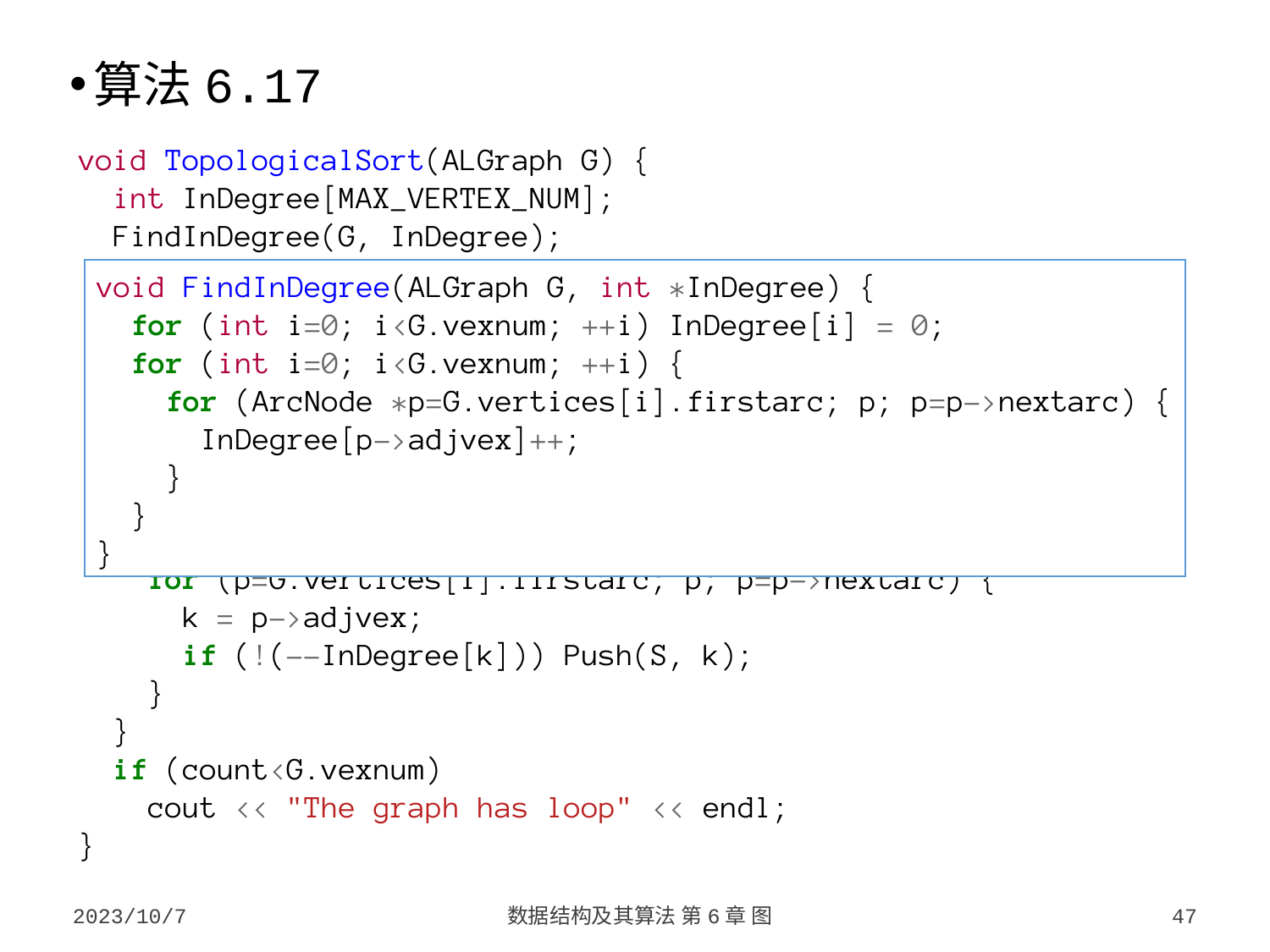

算法6.17
void TopologicalSort(ALGraph G) {
  int InDegree[MAX_VERTEX_NUM];
  FindInDegree(G, InDegree);
  Stack S; InitStack(S);
  for (int i=0; i<G.vexnum; ++i)
    if (!InDegree[i]) Push(S, i);
  int count = 0; // 统计输出顶点的个数
  while (!StackEmpty(S)) {
    int i; Pop(S, i); ++count;
    cout << G.vertices[i].data << endl;
    ArcNode *p;
    for (p=G.vertices[i].firstarc; p; p=p->nextarc) {
      k = p->adjvex;
      if (!(--InDegree[k])) Push(S, k);
    }
  }
  if (count<G.vexnum)
    cout << "The graph has loop" << endl;
}
void FindInDegree(ALGraph G, int *InDegree) {
  for (int i=0; i<G.vexnum; ++i) InDegree[i] = 0;
  for (int i=0; i<G.vexnum; ++i) {
    for (ArcNode *p=G.vertices[i].firstarc; p; p=p->nextarc) {
      InDegree[p->adjvex]++;
    }
  }
}
2023/10/7
数据结构及其算法 第6章 图
47